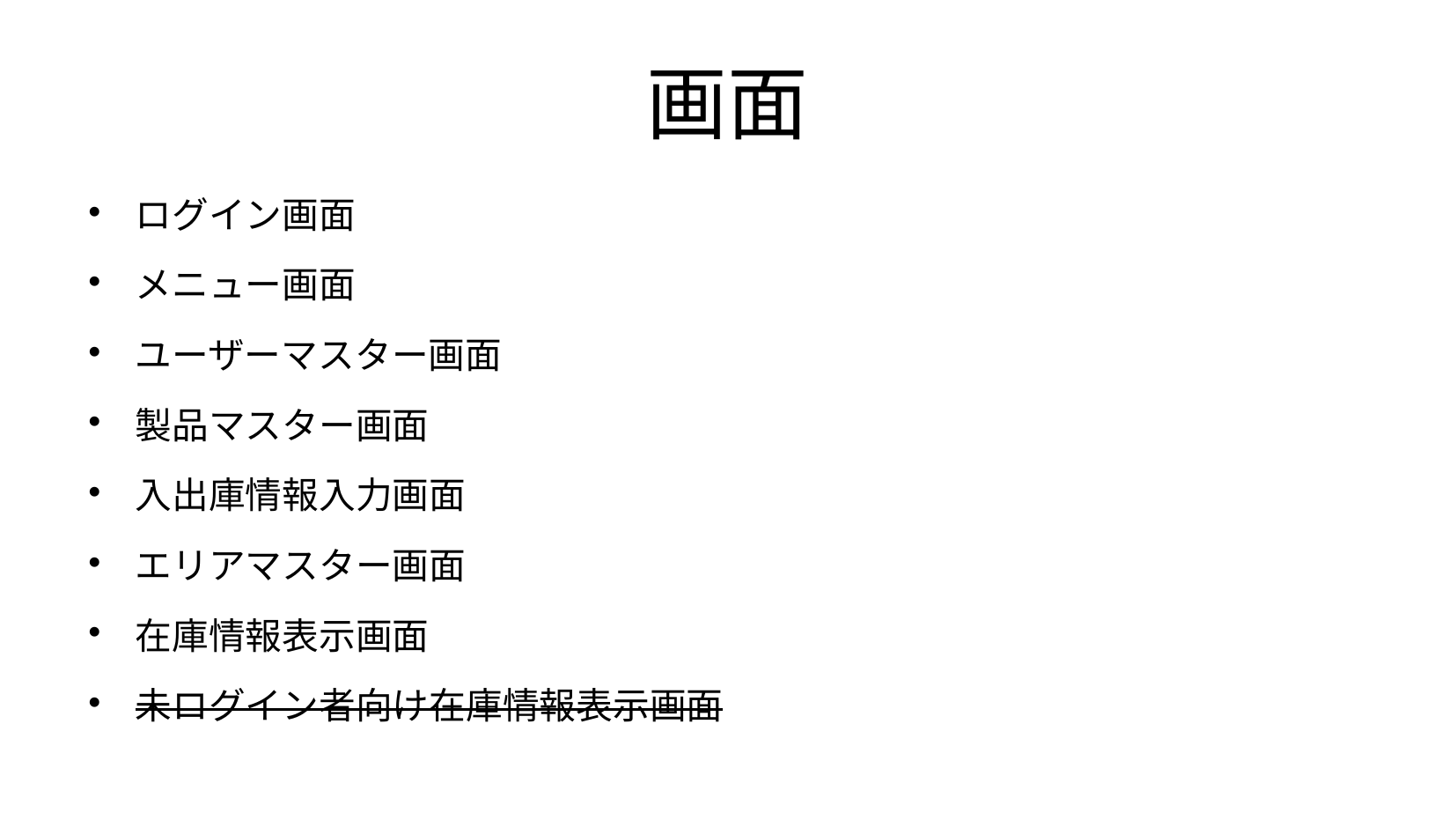

# 画面
ログイン画面
メニュー画面
ユーザーマスター画面
製品マスター画面
入出庫情報入力画面
エリアマスター画面
在庫情報表示画面
未ログイン者向け在庫情報表示画面